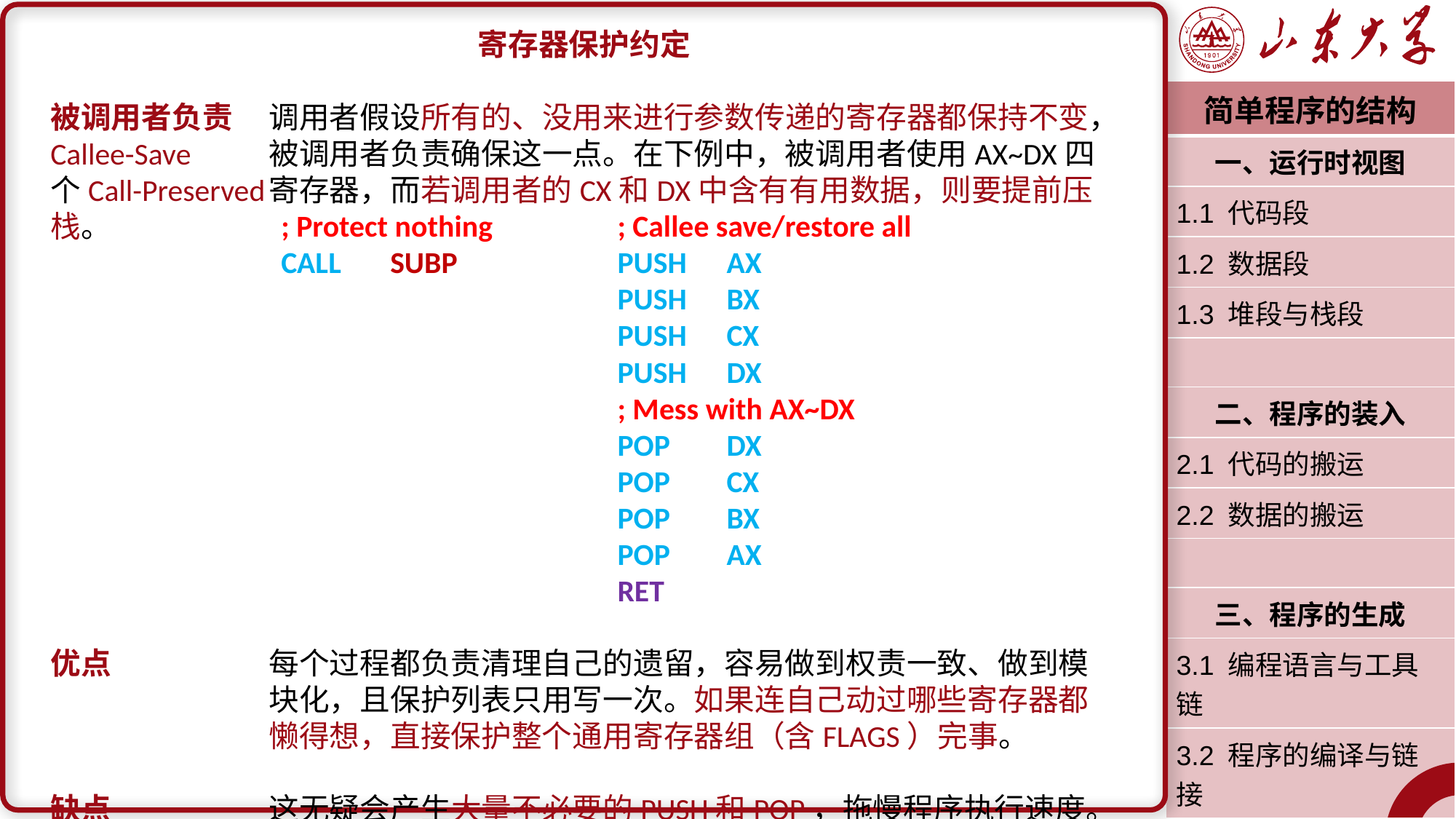

寄存器保护约定

被调用者负责	调用者假设所有的、没用来进行参数传递的寄存器都保持不变，Callee-Save	被调用者负责确保这一点。在下例中，被调用者使用AX~DX四个Call-Preserved	寄存器，而若调用者的CX和DX中含有有用数据，则要提前压栈。

优点		每个过程都负责清理自己的遗留，容易做到权责一致、做到模		块化，且保护列表只用写一次。如果连自己动过哪些寄存器都		懒得想，直接保护整个通用寄存器组（含FLAGS）完事。

缺点		这无疑会产生大量不必要的PUSH和POP，拖慢程序执行速度。
| 简单程序的结构 |
| --- |
| 一、运行时视图 |
| 1.1 代码段 |
| 1.2 数据段 |
| 1.3 堆段与栈段 |
|  |
| 二、程序的装入 |
| 2.1 代码的搬运 |
| 2.2 数据的搬运 |
|  |
| 三、程序的生成 |
| 3.1 编程语言与工具链 |
| 3.2 程序的编译与链接 |
| 3.3 过程调用与栈框 |
| 潘润宇 2023.03 |
; Protect nothing
CALL	SUBP
; Callee save/restore all
PUSH	AX
PUSH	BX
PUSH	CX
PUSH	DX
; Mess with AX~DX
POP	DX
POP	CX
POP	BX
POP	AX
RET